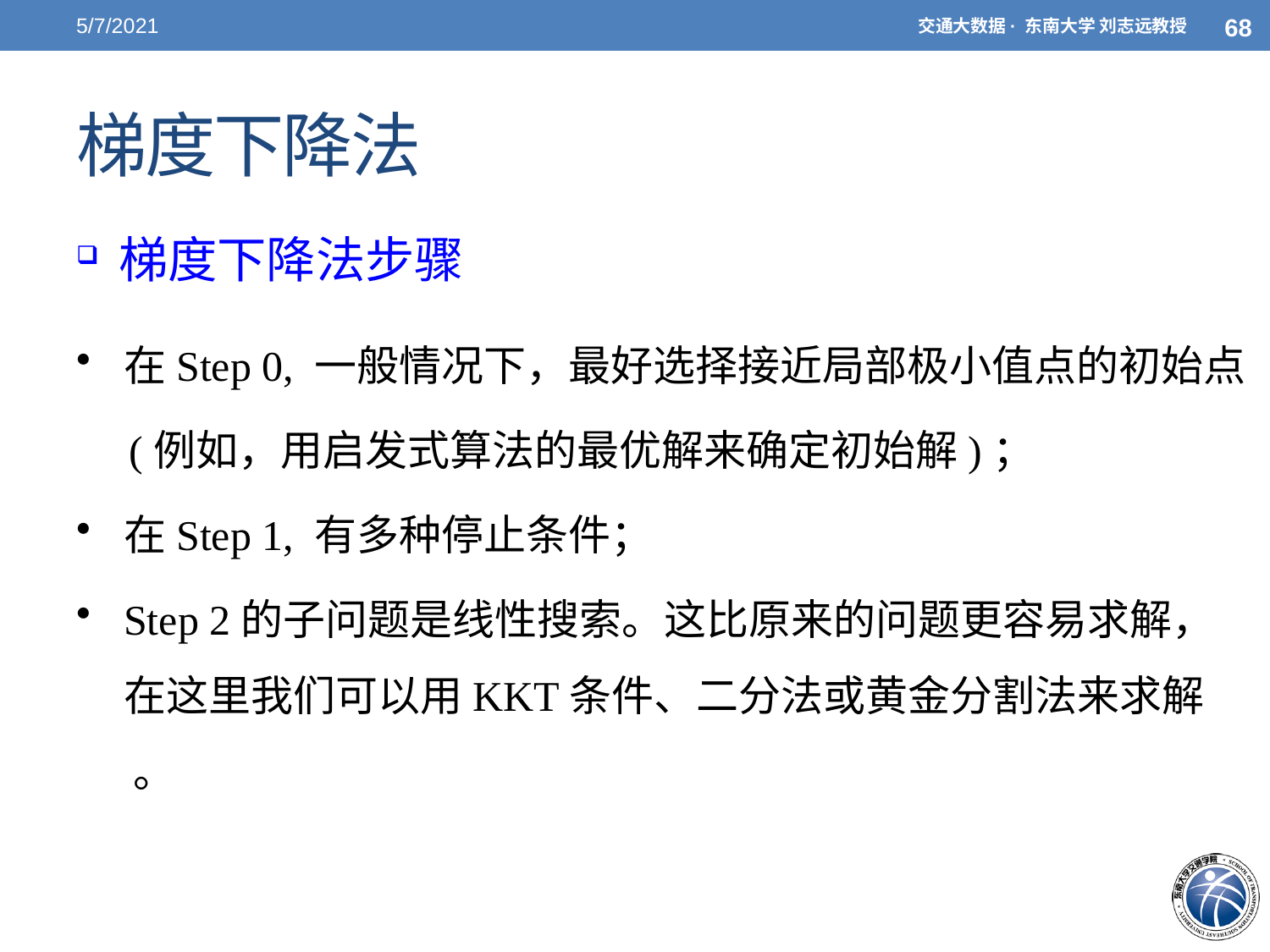

5/7/2021
交通大数据· 东南大学 刘志远教授
68
# 梯度下降法
 梯度下降法步骤

在Step 0, 一般情况下，最好选择接近局部极小值点的初始点
     (例如，用启发式算法的最优解来确定初始解)；
在Step 1, 有多种停止条件；
Step 2的子问题是线性搜索。这比原来的问题更容易求解，在这里我们可以用KKT条件、二分法或黄金分割法来求解 。